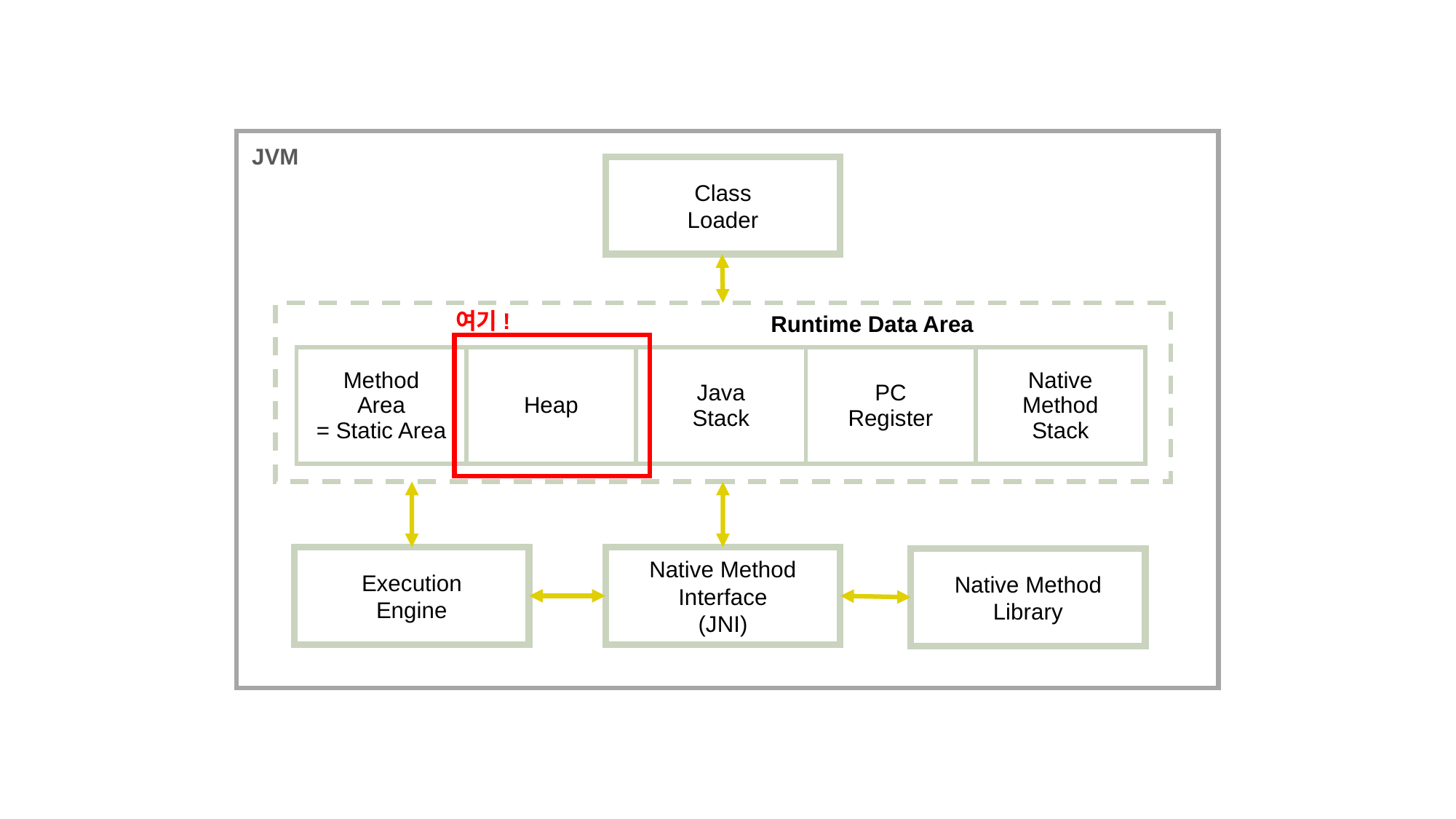

JVM
Class
Loader
여기!

Runtime Data Area

| Method Area = Static Area | Heap | Java Stack | PC Register | Native Method Stack |
| --- | --- | --- | --- | --- |
Execution
Engine
Native Method
Interface
(JNI)
Native Method
Library